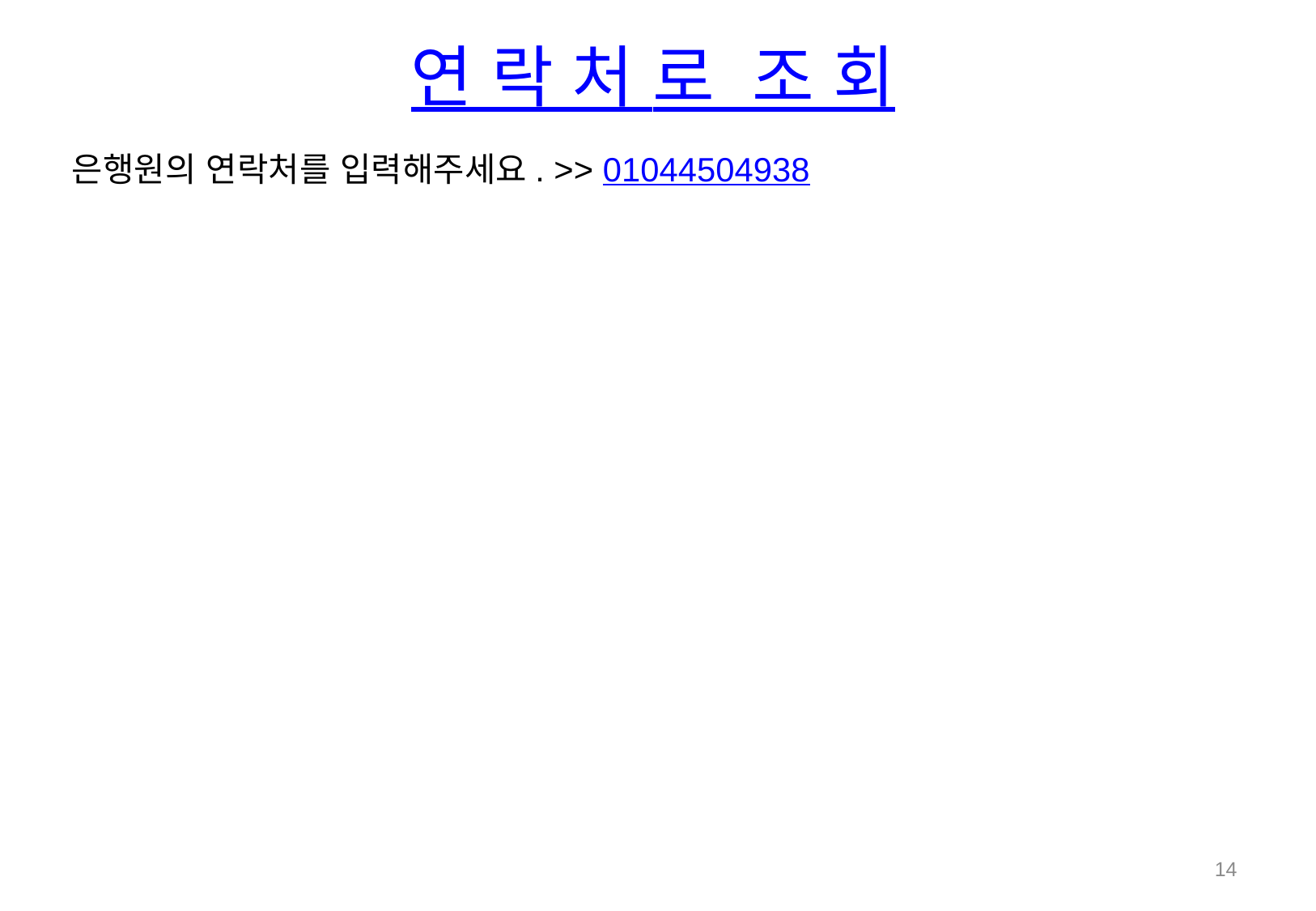

연 락 처 로  조 회
은행원의 연락처를 입력해주세요. >> 01044504938

14